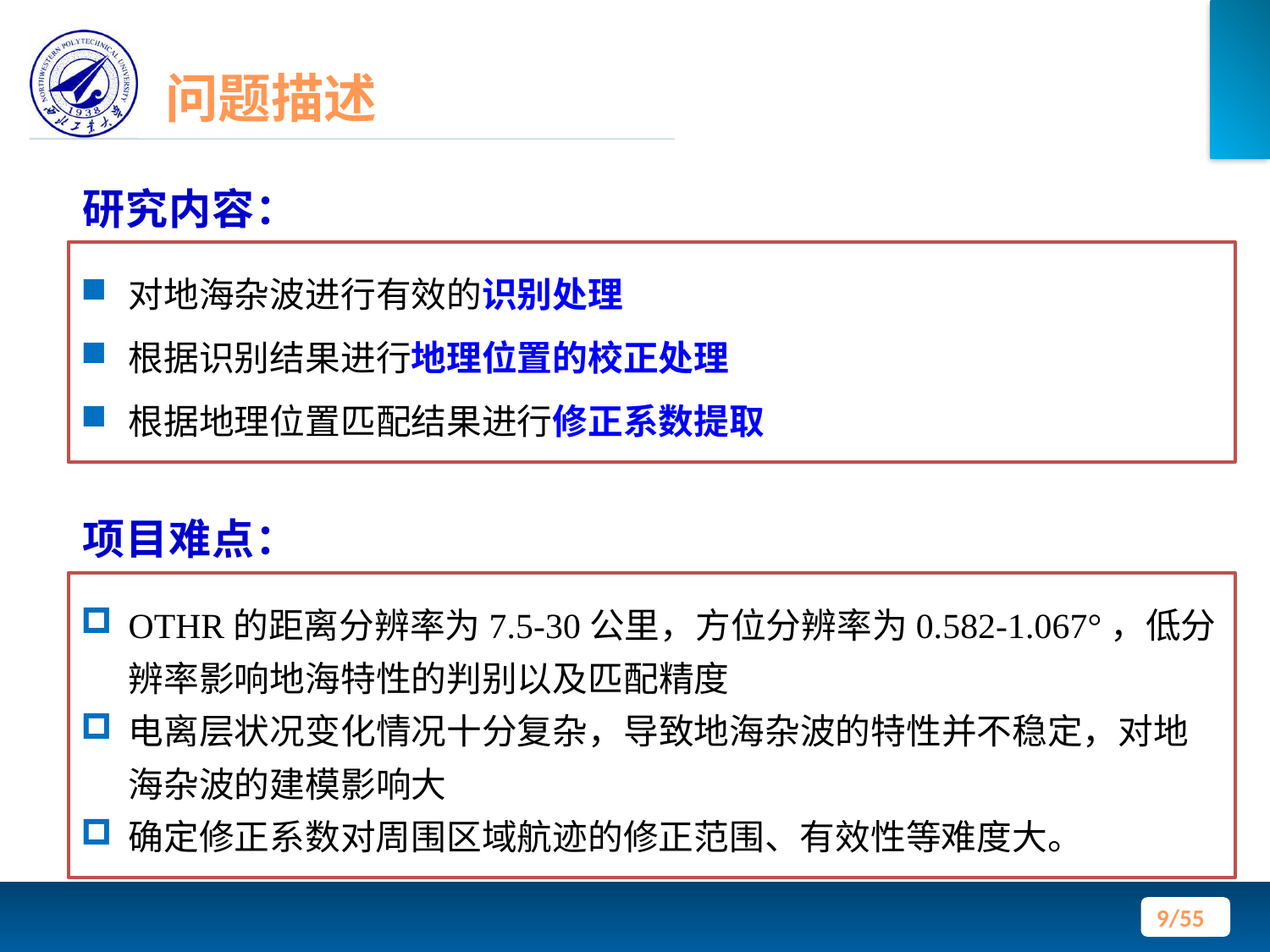

问题描述

研究内容：
对地海杂波进行有效的识别处理
根据识别结果进行地理位置的校正处理
根据地理位置匹配结果进行修正系数提取
项目难点：
OTHR的距离分辨率为7.5-30公里，方位分辨率为0.582-1.067°，低分辨率影响地海特性的判别以及匹配精度
电离层状况变化情况十分复杂，导致地海杂波的特性并不稳定，对地海杂波的建模影响大
确定修正系数对周围区域航迹的修正范围、有效性等难度大。
9/55